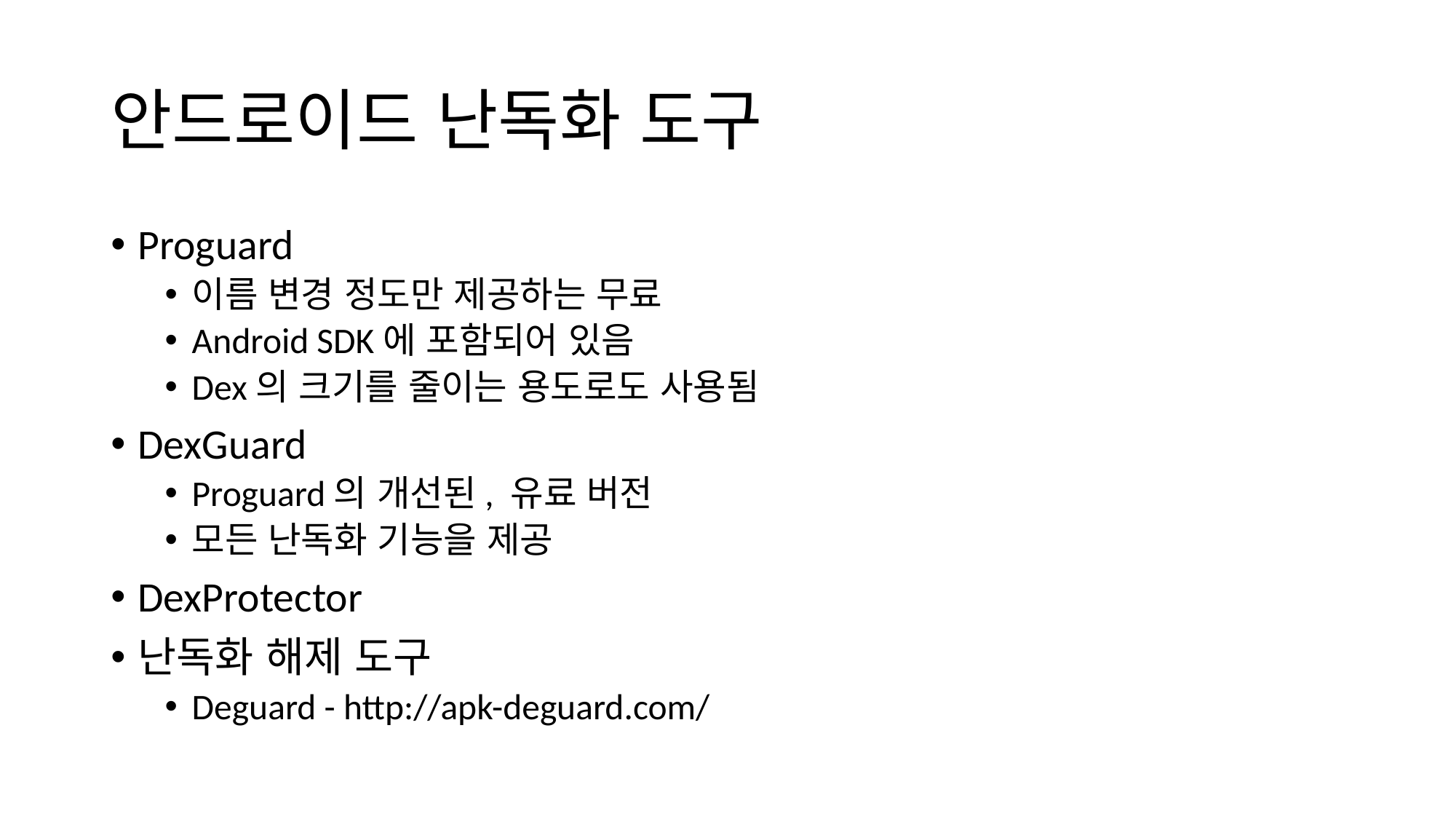

# 안드로이드 난독화 도구
Proguard
이름 변경 정도만 제공하는 무료
Android SDK에 포함되어 있음
Dex의 크기를 줄이는 용도로도 사용됨
DexGuard
Proguard의 개선된, 유료 버전
모든 난독화 기능을 제공
DexProtector
난독화 해제 도구
Deguard - http://apk-deguard.com/